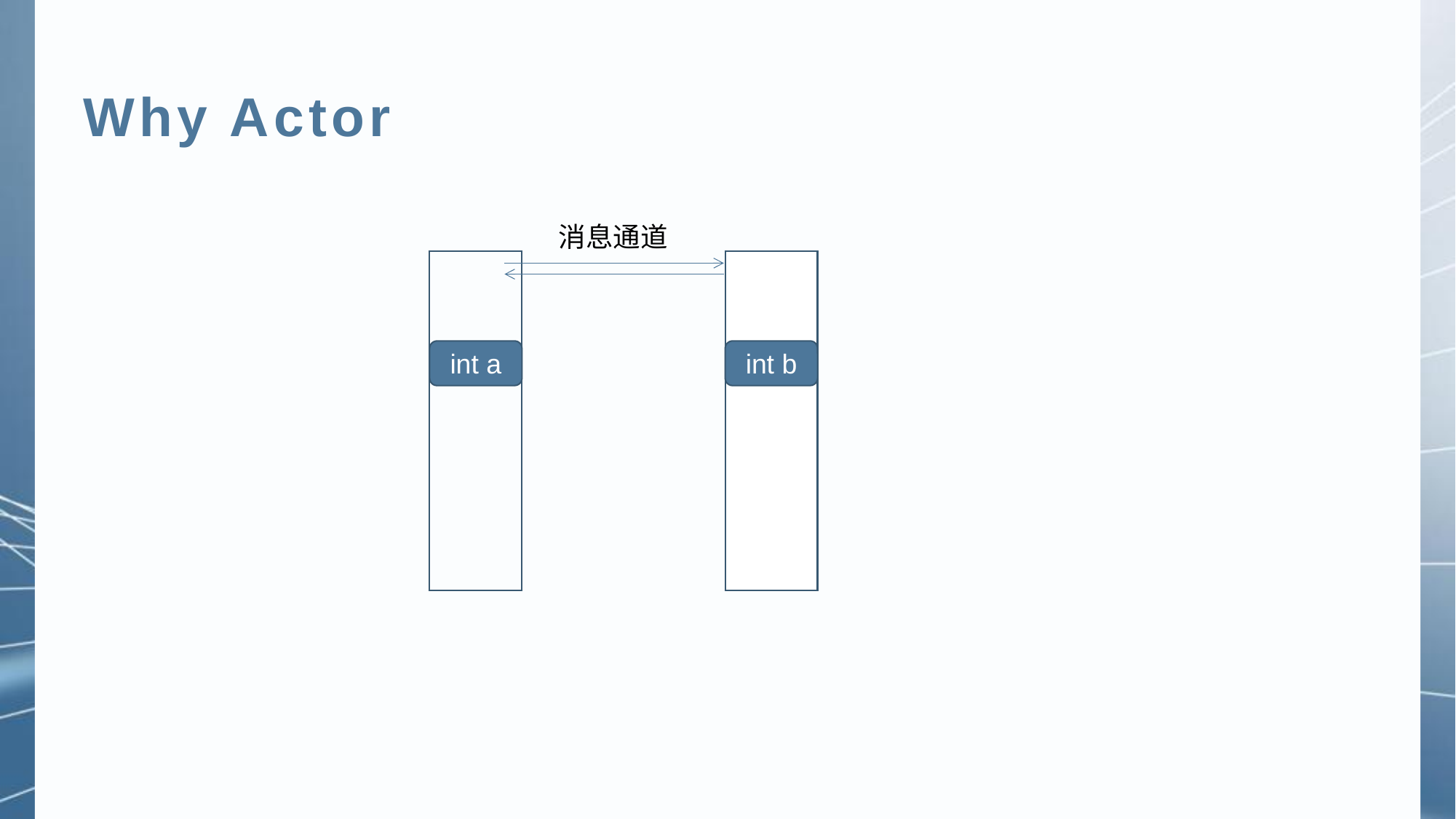

Why Actor
消息通道

int a
int b